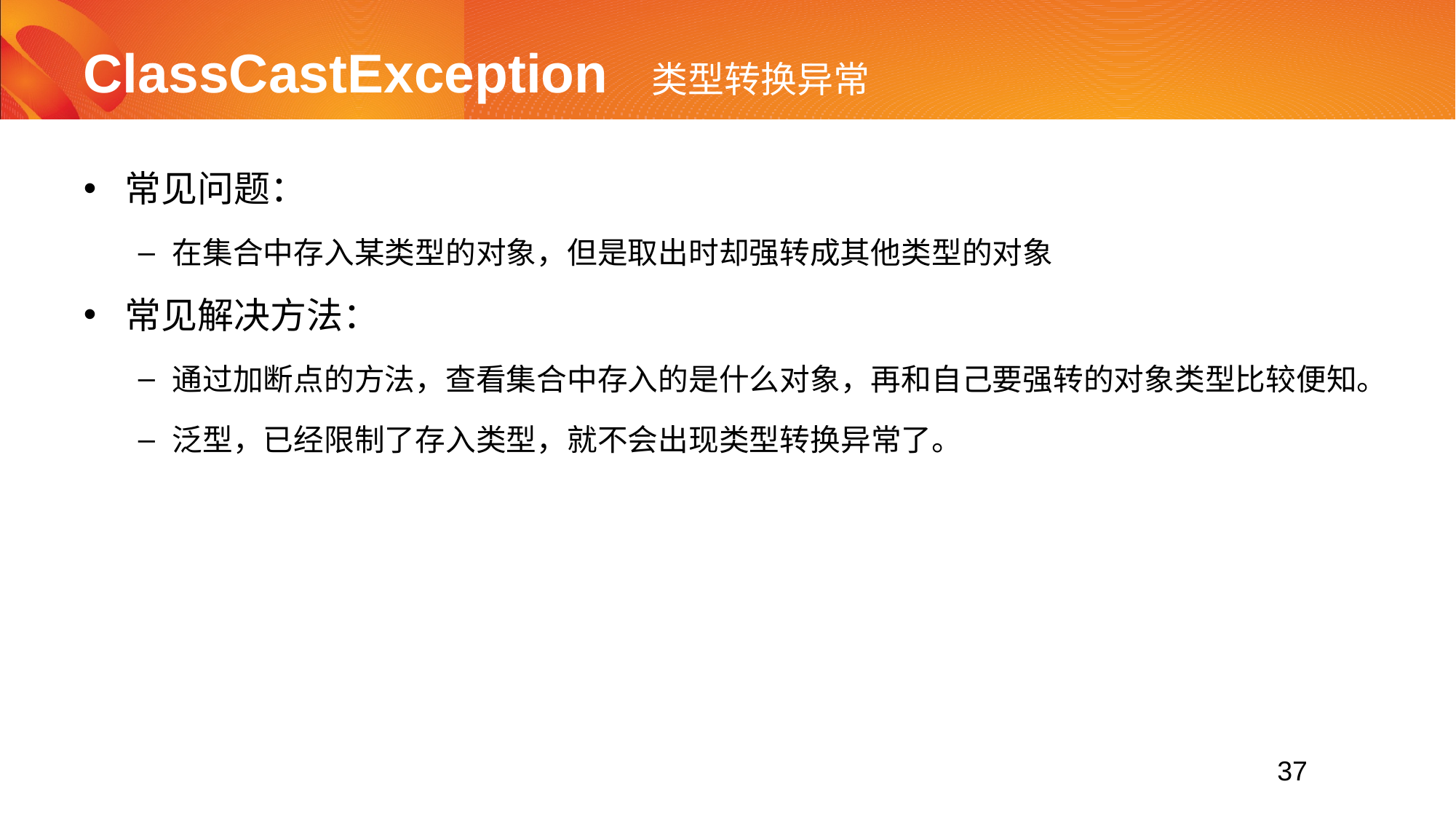

# ClassCastException  类型转换异常
常见问题：
在集合中存入某类型的对象，但是取出时却强转成其他类型的对象
常见解决方法：
通过加断点的方法，查看集合中存入的是什么对象，再和自己要强转的对象类型比较便知。
泛型，已经限制了存入类型，就不会出现类型转换异常了。